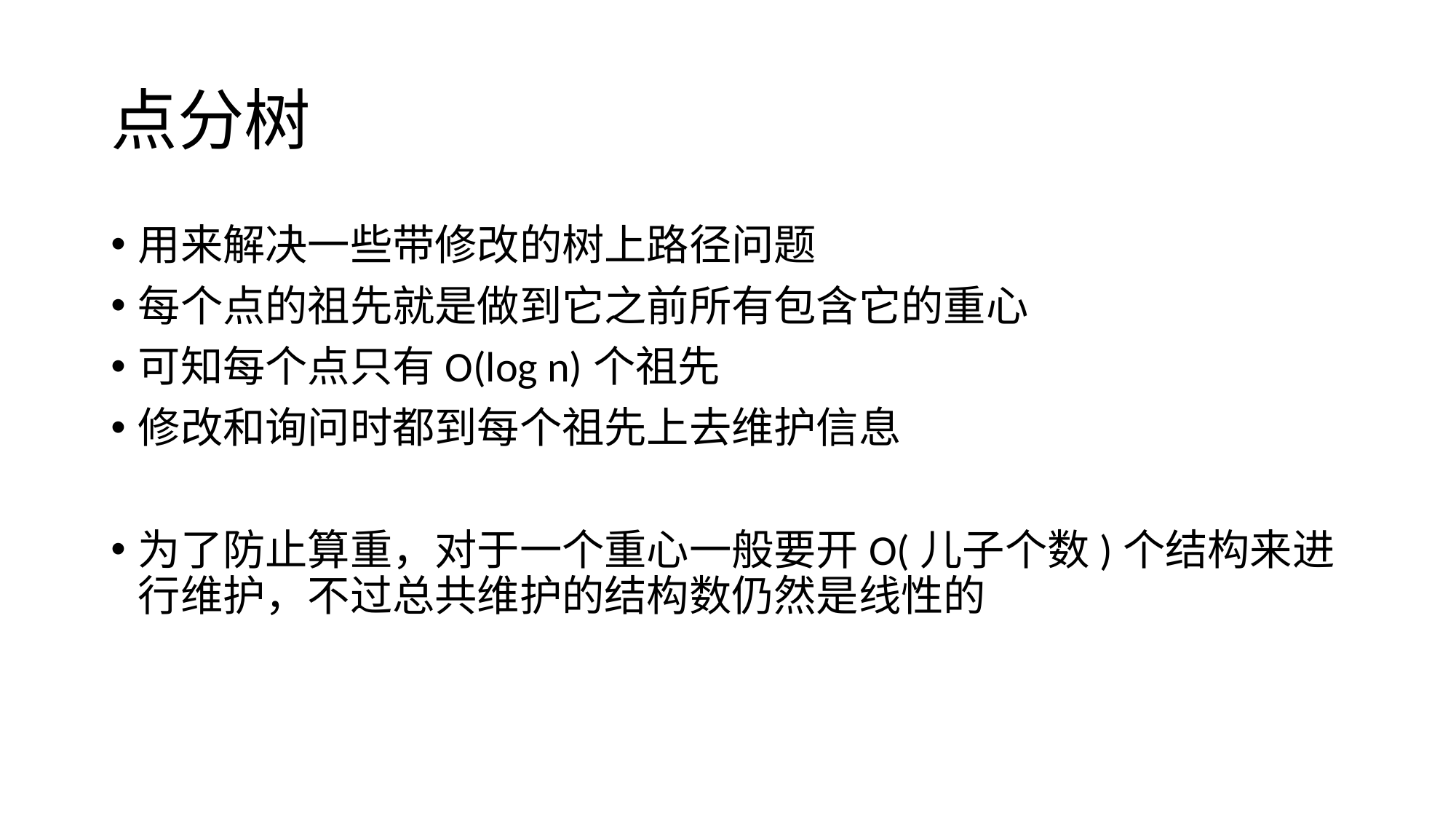

# 点分树
用来解决一些带修改的树上路径问题
每个点的祖先就是做到它之前所有包含它的重心
可知每个点只有O(log n)个祖先
修改和询问时都到每个祖先上去维护信息

为了防止算重，对于一个重心一般要开O(儿子个数)个结构来进行维护，不过总共维护的结构数仍然是线性的